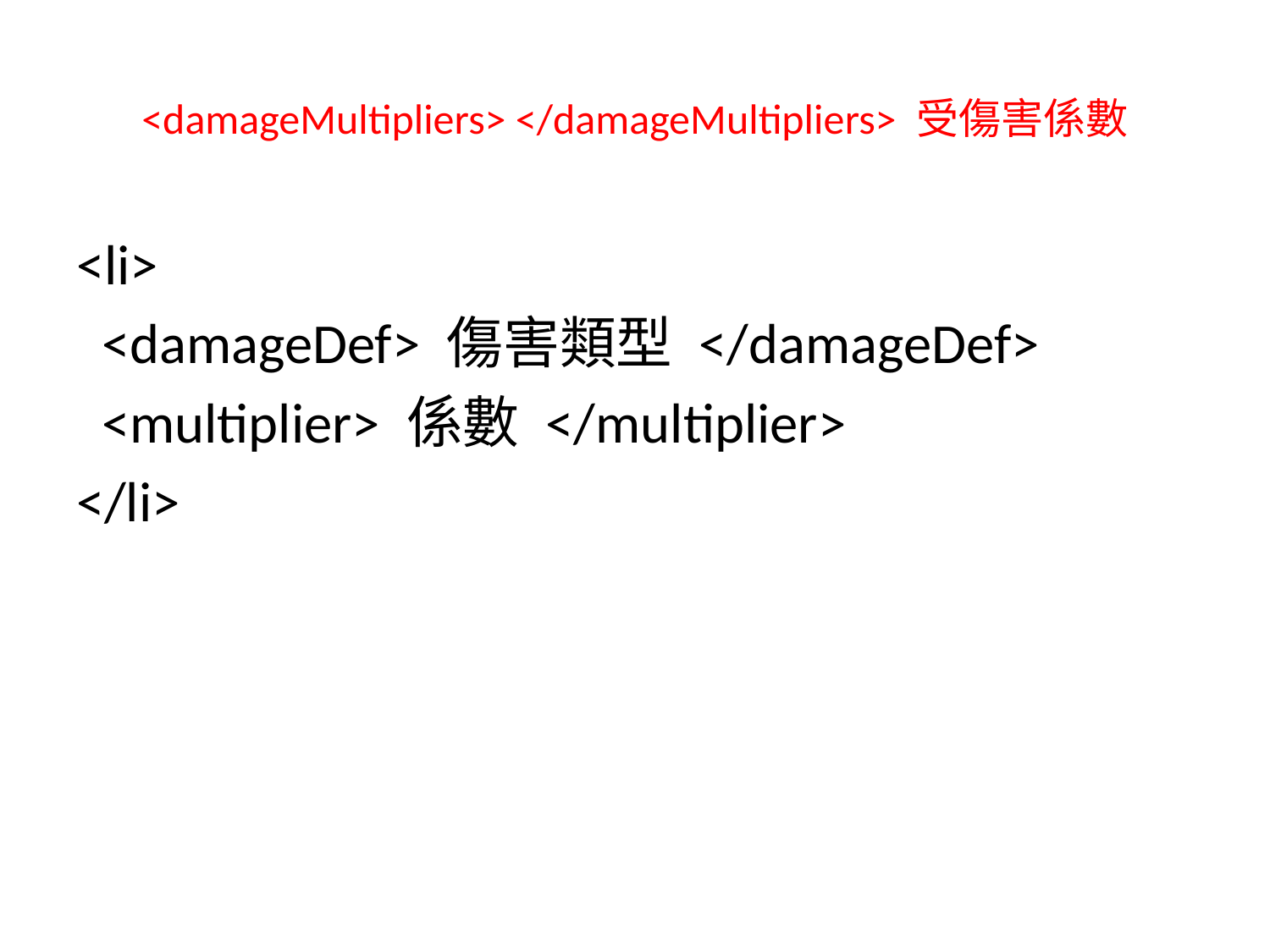

# <damageMultipliers> </damageMultipliers> 受傷害係數
<li>
  <damageDef> 傷害類型 </damageDef>
  <multiplier> 係數 </multiplier>
</li>